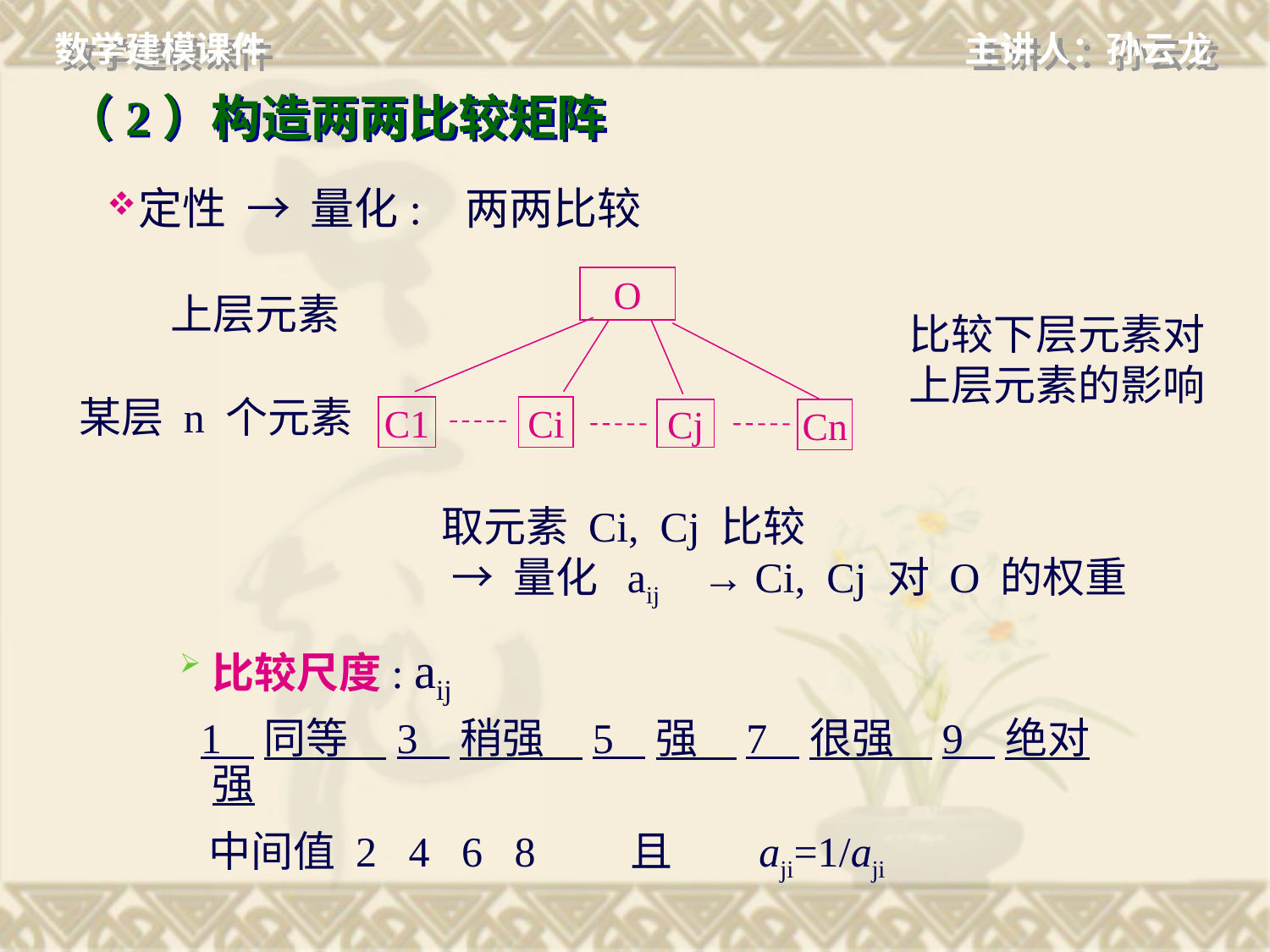

# （2）构造两两比较矩阵
定性  →  量化:   两两比较
O

C1
Ci
Cj
Cn

上层元素
比较下层元素对上层元素的影响
某层 n 个元素
取元素 Ci,  Cj 比较
 → 量化  aij    → Ci,  Cj 对 O 的权重
比较尺度: aij
  1   同等    3   稍强    5   强    7   很强    9   绝对强
  中间值 2   4   6   8        且        aji=1/aji